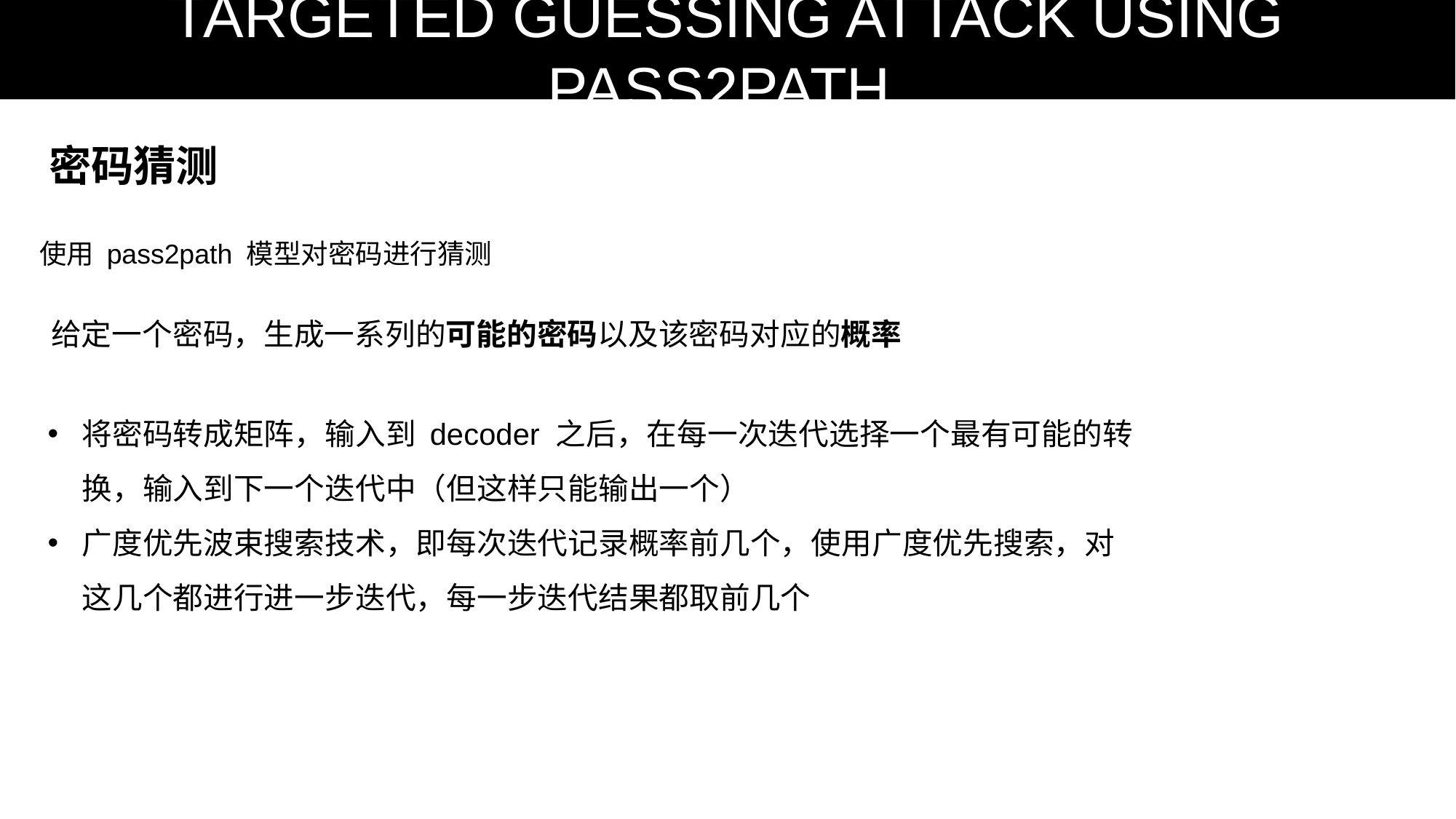

TARGETED GUESSING ATTACK USING PASS2PATH
密码猜测
使用 pass2path 模型对密码进行猜测
给定一个密码，生成一系列的可能的密码以及该密码对应的概率
将密码转成矩阵，输入到 decoder 之后，在每一次迭代选择一个最有可能的转换，输入到下一个迭代中（但这样只能输出一个）
广度优先波束搜索技术，即每次迭代记录概率前几个，使用广度优先搜索，对这几个都进行进一步迭代，每一步迭代结果都取前几个